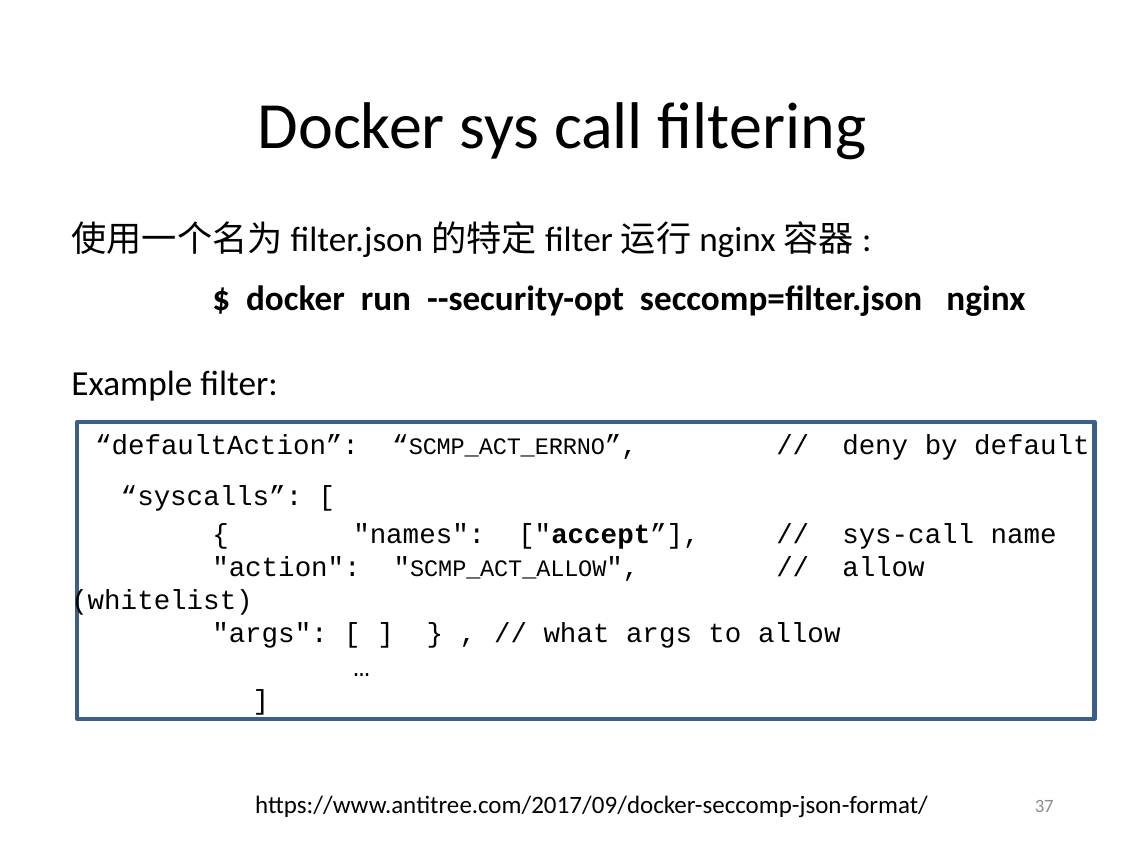

# Docker sys call filtering
使用一个名为filter.json的特定filter运行nginx容器:
	$  docker  run  --security-opt  seccomp=filter.json   nginx
Example filter:
   “defaultAction”:  “SCMP_ACT_ERRNO”,	//  deny by default
   “syscalls”: [
	{	"names":  ["accept”], 	//  sys-call name
		"action":  "SCMP_ACT_ALLOW",	//  allow (whitelist)
		"args": [ ]  } ,	// what args to allow
	 	…
           ]

https://www.antitree.com/2017/09/docker-seccomp-json-format/
37